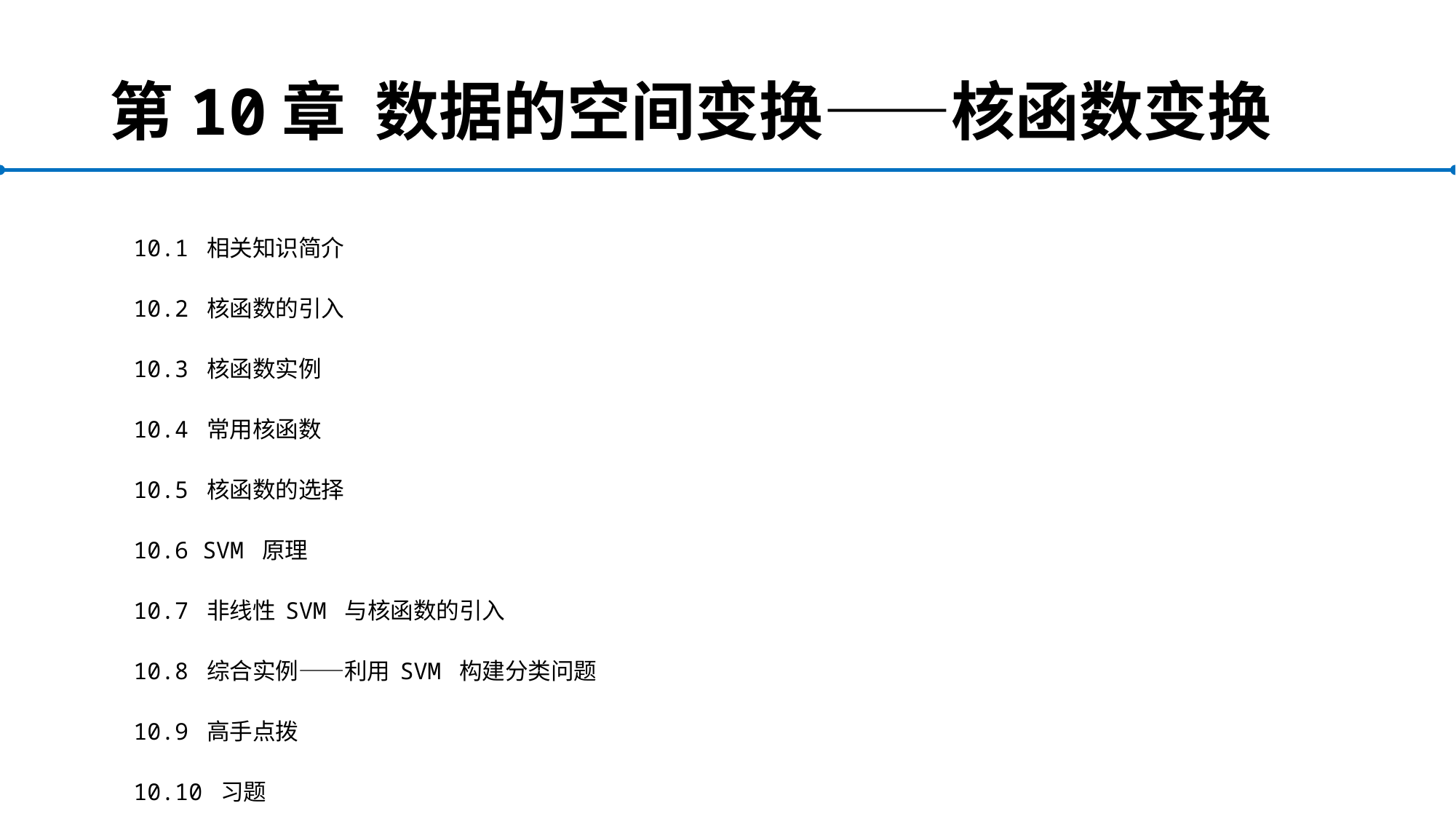

# 第10章  数据的空间变换——核函数变换
10.1 相关知识简介
10.2 核函数的引入
10.3 核函数实例
10.4 常用核函数
10.5 核函数的选择
10.6 SVM 原理
10.7 非线性 SVM 与核函数的引入
10.8 综合实例——利用 SVM 构建分类问题
10.9 高手点拨
10.10 习题